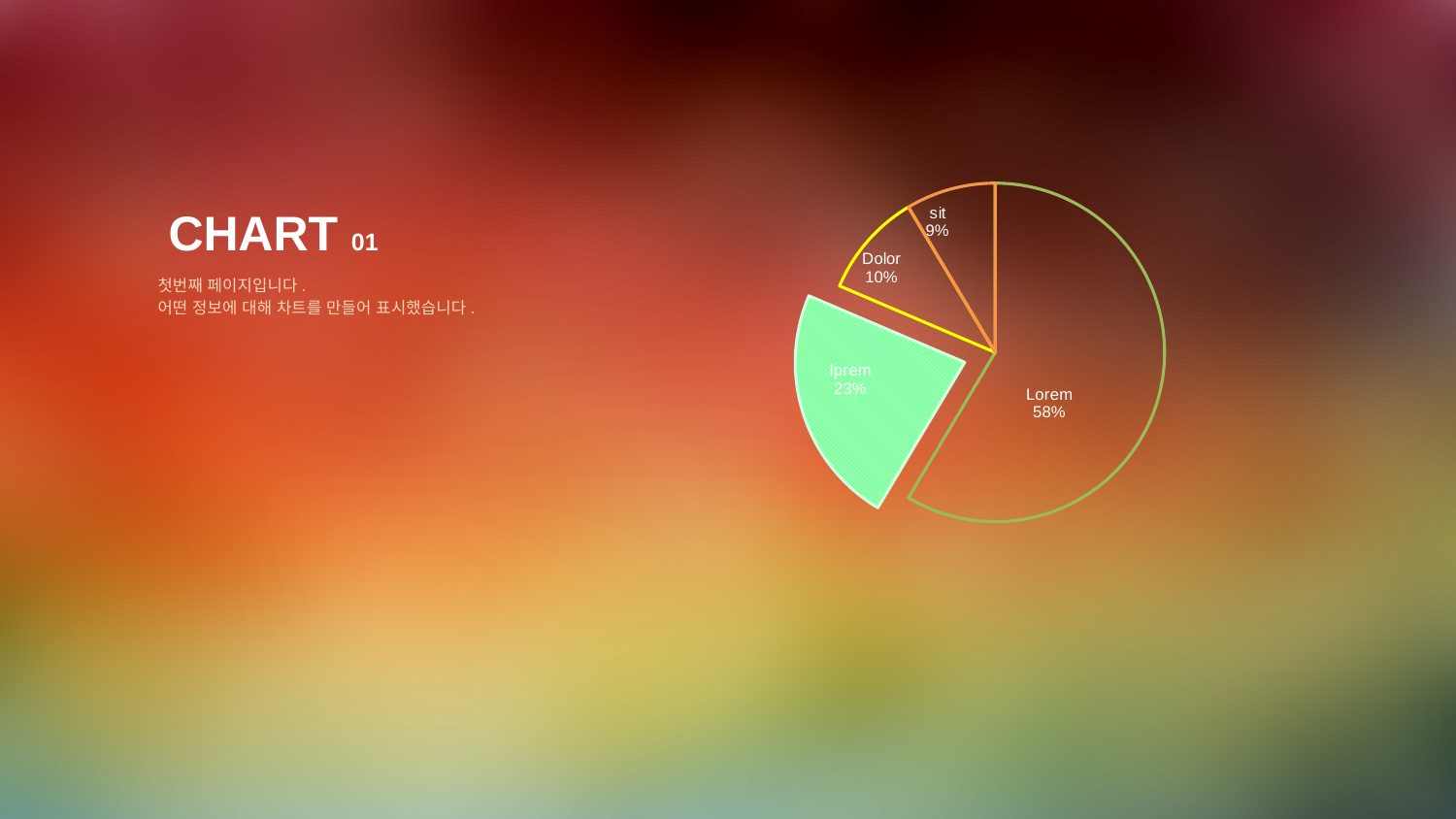

### Chart

| Category | 판매 |
|---|---|
| Lorem  | 8.2 |
| Iprem | 3.2 |
| Dolor | 1.4 |
| sit | 1.2 |
# CHART 01
첫번째 페이지입니다.
어떤 정보에 대해 차트를 만들어 표시했습니다.